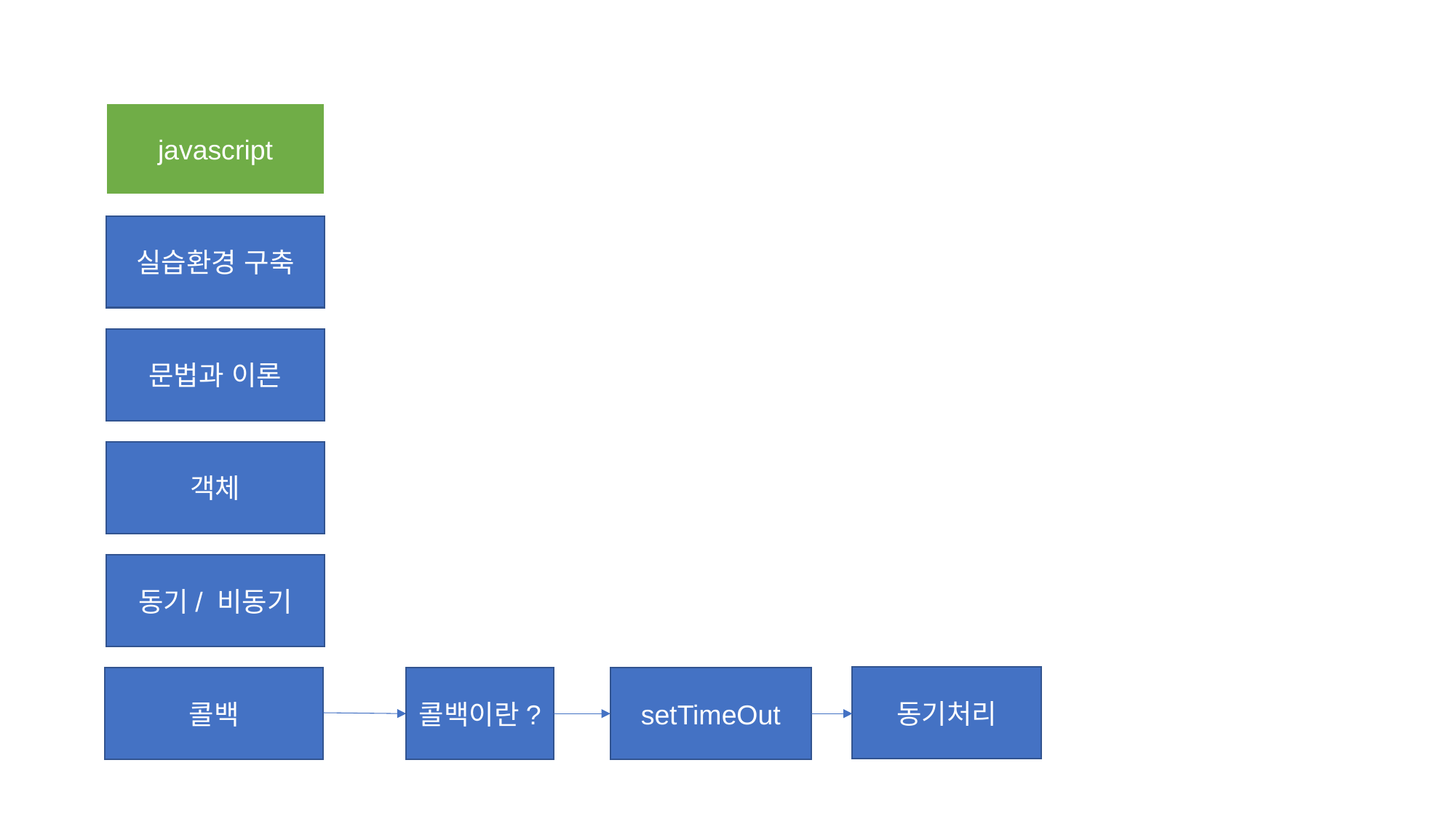

javascript
실습환경 구축
문법과 이론
객체
동기/ 비동기
동기처리
콜백
콜백이란?
setTimeOut